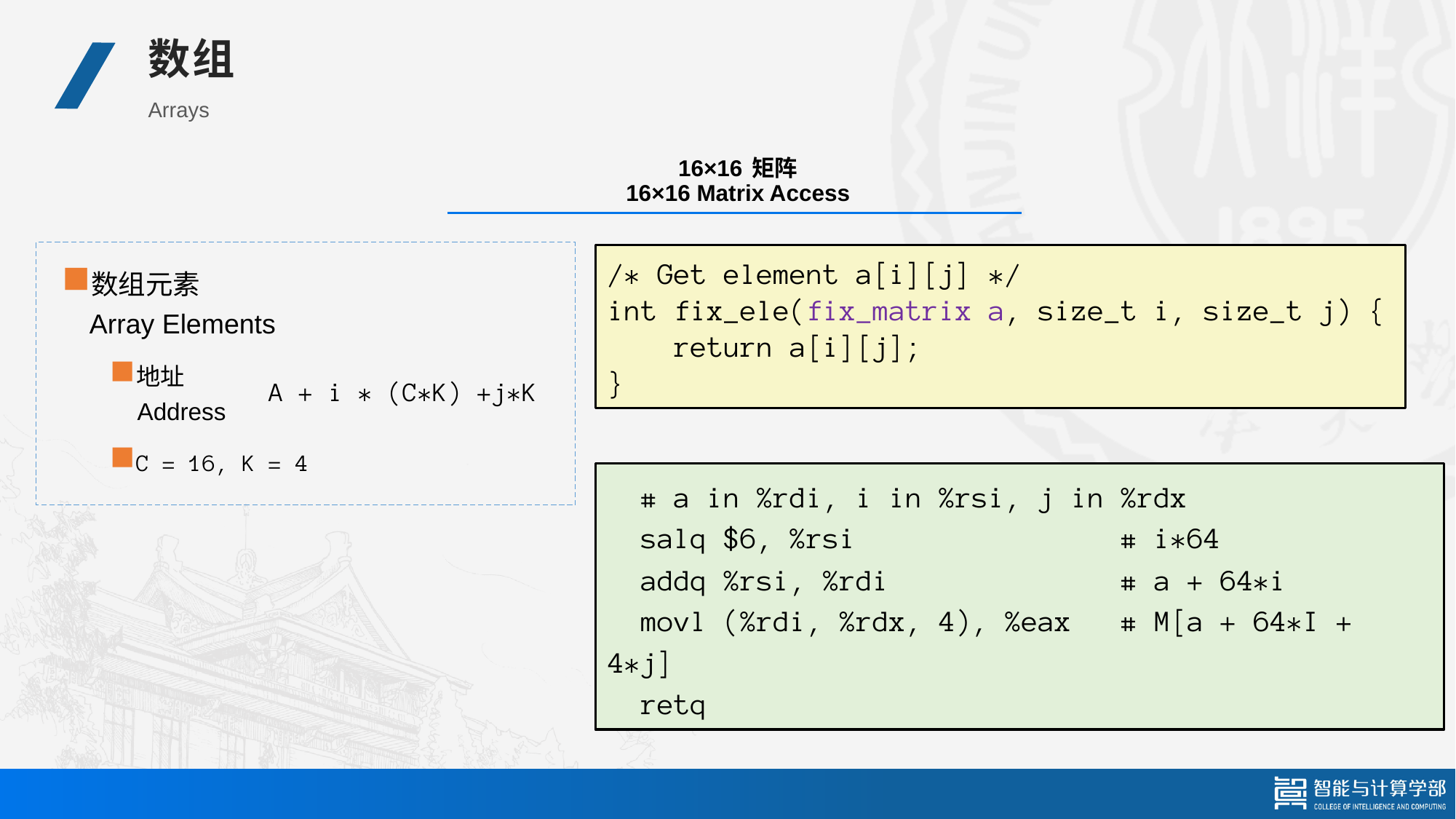

数组
Arrays
# 16×16 矩阵 16×16 Matrix Access
数组元素
Array Elements
地址
Address
C = 16, K = 4
/* Get element a[i][j] */
int fix_ele(fix_matrix a, size_t i, size_t j) {
    return a[i][j];
}
A + i * (C*K) +j*K
  # a in %rdi, i in %rsi, j in %rdx
  salq $6, %rsi                # i*64
  addq %rsi, %rdi              # a + 64*i
  movl (%rdi, %rdx, 4), %eax   # M[a + 64*I + 4*j]
  retq